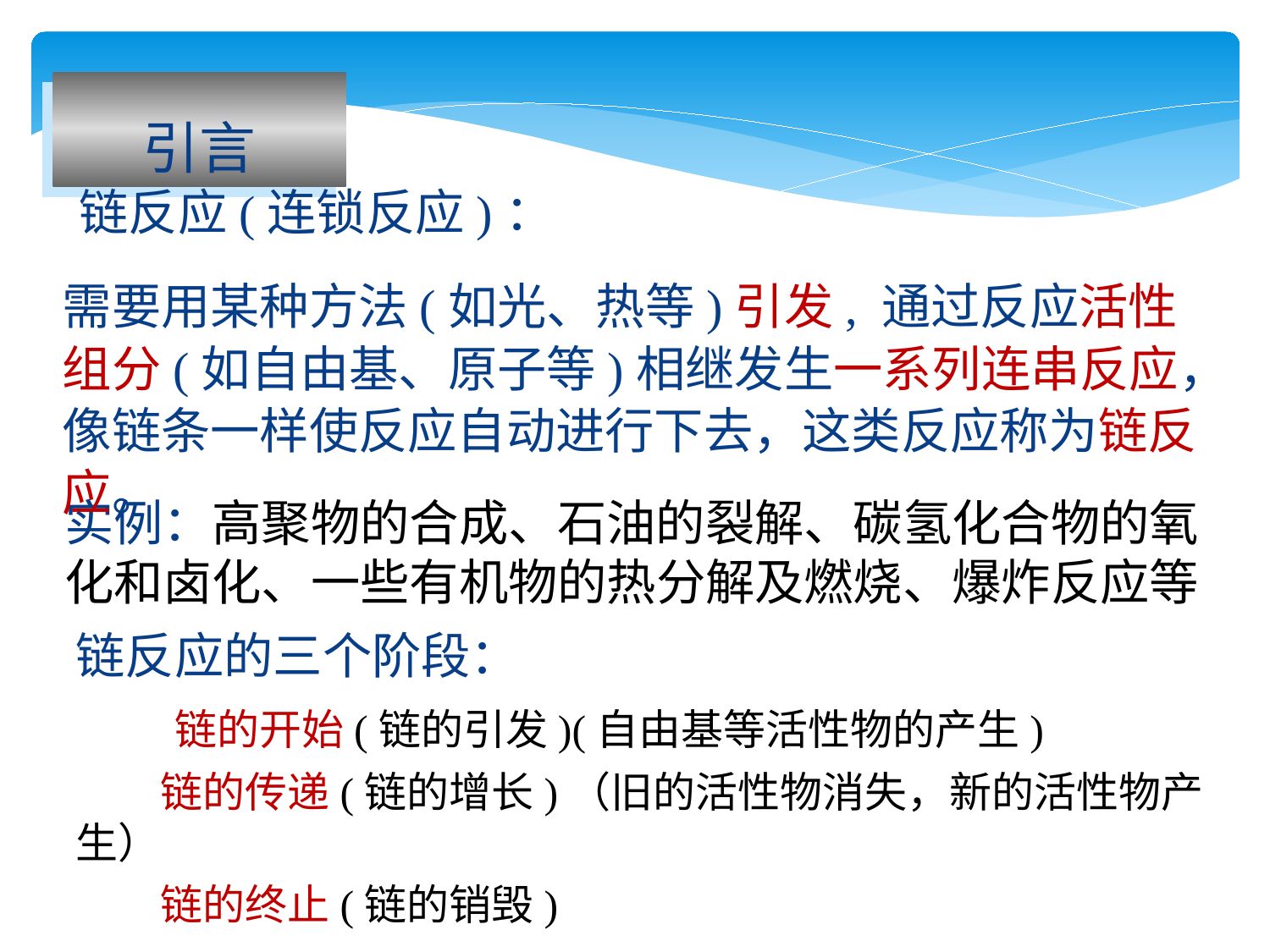

引言
链反应(连锁反应)：
需要用某种方法(如光、热等)引发, 通过反应活性组分(如自由基、原子等)相继发生一系列连串反应，像链条一样使反应自动进行下去，这类反应称为链反应。
实例：高聚物的合成、石油的裂解、碳氢化合物的氧化和卤化、一些有机物的热分解及燃烧、爆炸反应等
链反应的三个阶段：
　　链的开始(链的引发)(自由基等活性物的产生)
　　链的传递(链的增长)（旧的活性物消失，新的活性物产生）
　　链的终止(链的销毁)